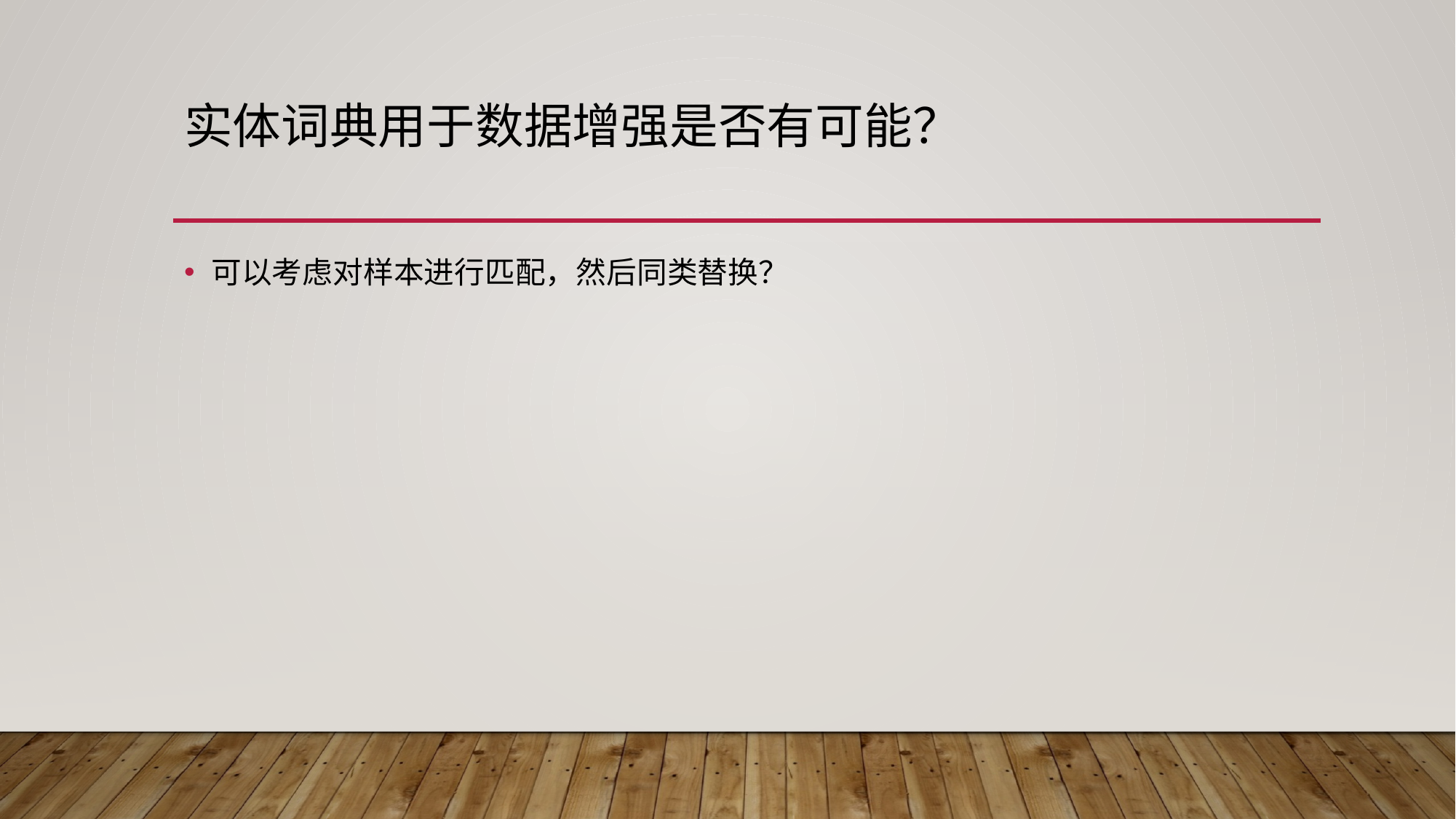

# 实体词典用于数据增强是否有可能？
可以考虑对样本进行匹配，然后同类替换？